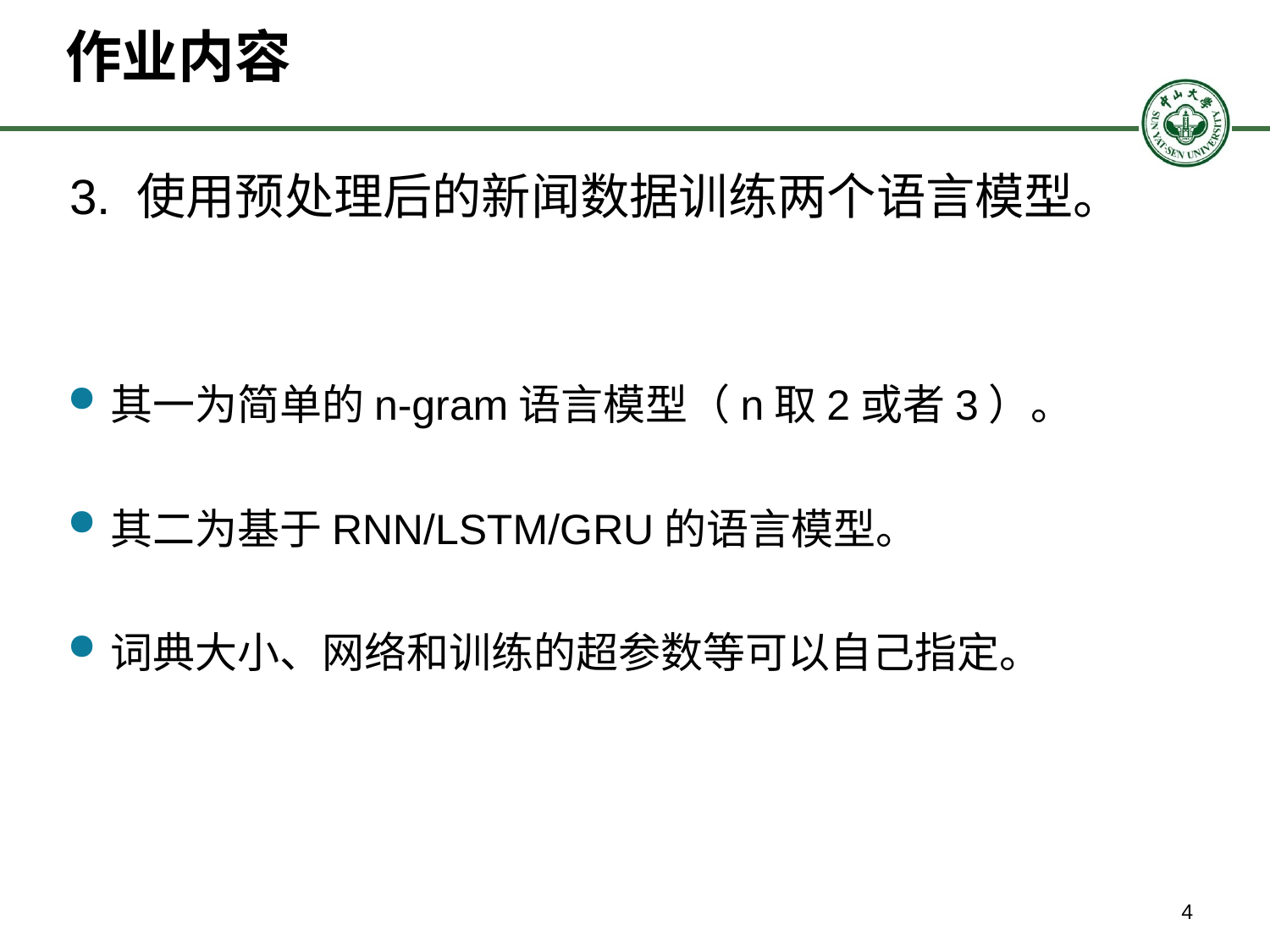

# 作业内容
3. 使用预处理后的新闻数据训练两个语言模型。

其一为简单的n-gram语言模型（n取2或者3）。

其二为基于RNN/LSTM/GRU的语言模型。

词典大小、网络和训练的超参数等可以自己指定。